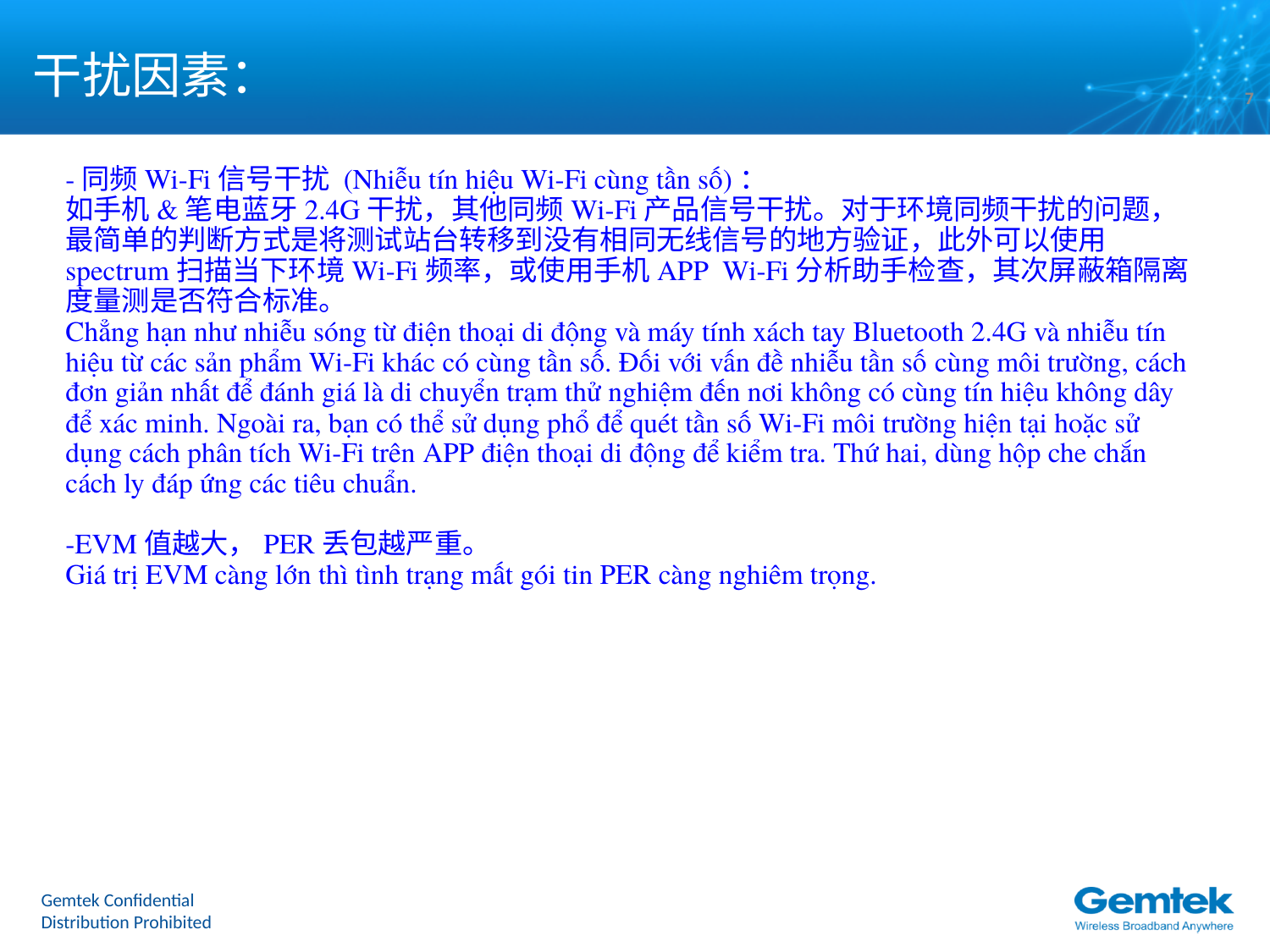

干扰因素：
7
-同频Wi-Fi信号干扰 (Nhiễu tín hiệu Wi-Fi cùng tần số)：
如手机&笔电蓝牙2.4G干扰，其他同频Wi-Fi产品信号干扰。对于环境同频干扰的问题，最简单的判断方式是将测试站台转移到没有相同无线信号的地方验证，此外可以使用spectrum扫描当下环境Wi-Fi频率，或使用手机APP  Wi-Fi分析助手检查，其次屏蔽箱隔离度量测是否符合标准。
Chẳng hạn như nhiễu sóng từ điện thoại di động và máy tính xách tay Bluetooth 2.4G và nhiễu tín hiệu từ các sản phẩm Wi-Fi khác có cùng tần số. Đối với vấn đề nhiễu tần số cùng môi trường, cách đơn giản nhất để đánh giá là di chuyển trạm thử nghiệm đến nơi không có cùng tín hiệu không dây để xác minh. Ngoài ra, bạn có thể sử dụng phổ để quét tần số Wi-Fi môi trường hiện tại hoặc sử dụng cách phân tích Wi-Fi trên APP điện thoại di động để kiểm tra. Thứ hai, dùng hộp che chắn cách ly đáp ứng các tiêu chuẩn.

-EVM值越大，PER丢包越严重。
Giá trị EVM càng lớn thì tình trạng mất gói tin PER càng nghiêm trọng.